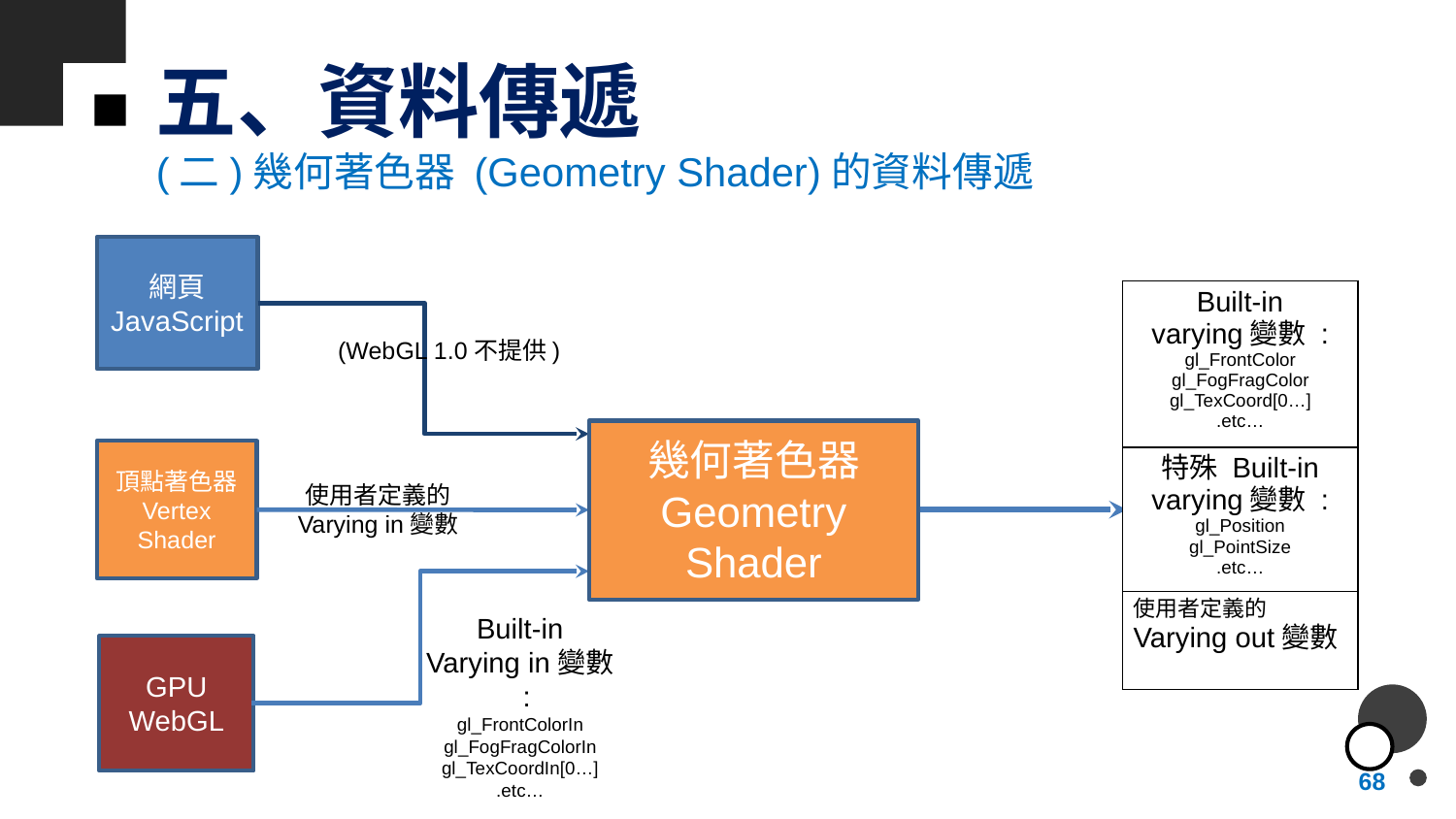

# 五、資料傳遞
(二)幾何著色器 (Geometry Shader)的資料傳遞
網頁
JavaScript
| Built-in varying變數 : gl\_FrontColor gl\_FogFragColor gl\_TexCoord[0…] .etc… |
| --- |
| 特殊 Built-in varying變數 : gl\_Position gl\_PointSize .etc… |
| 使用者定義的 Varying out變數 |
(WebGL 1.0不提供)
幾何著色器
Geometry Shader
頂點著色器
Vertex Shader
使用者定義的Varying in變數
Built-in
Varying in變數 :
gl_FrontColorIn
gl_FogFragColorIn
gl_TexCoordIn[0…]
.etc…
GPU
WebGL

68